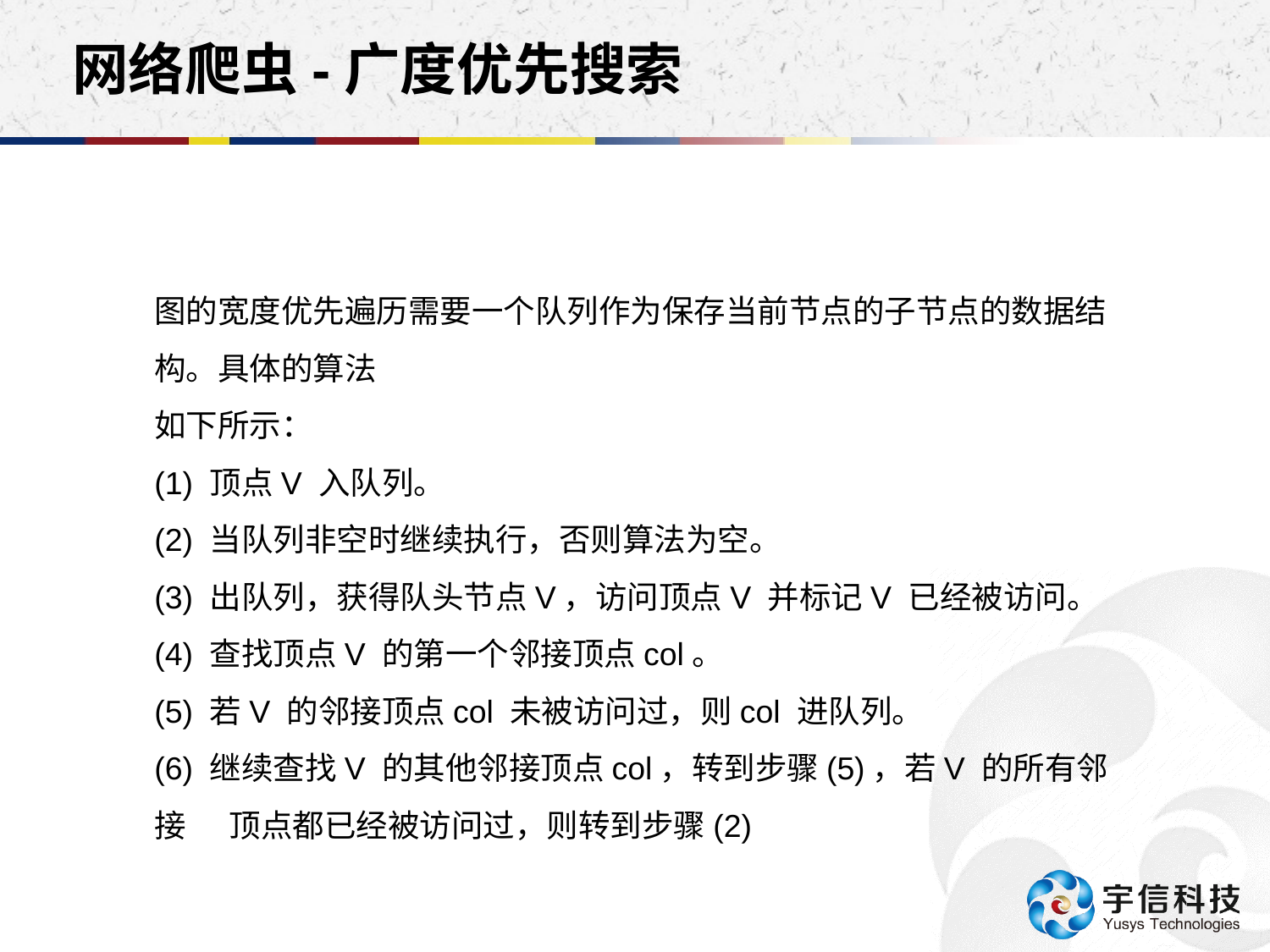

# 网络爬虫-广度优先搜索
图的宽度优先遍历需要一个队列作为保存当前节点的子节点的数据结构。具体的算法
如下所示：
(1) 顶点V 入队列。
(2) 当队列非空时继续执行，否则算法为空。
(3) 出队列，获得队头节点V，访问顶点V 并标记V 已经被访问。
(4) 查找顶点V 的第一个邻接顶点col。
(5) 若V 的邻接顶点col 未被访问过，则col 进队列。
(6) 继续查找V 的其他邻接顶点col，转到步骤(5)，若V 的所有邻接      顶点都已经被访问过，则转到步骤(2)